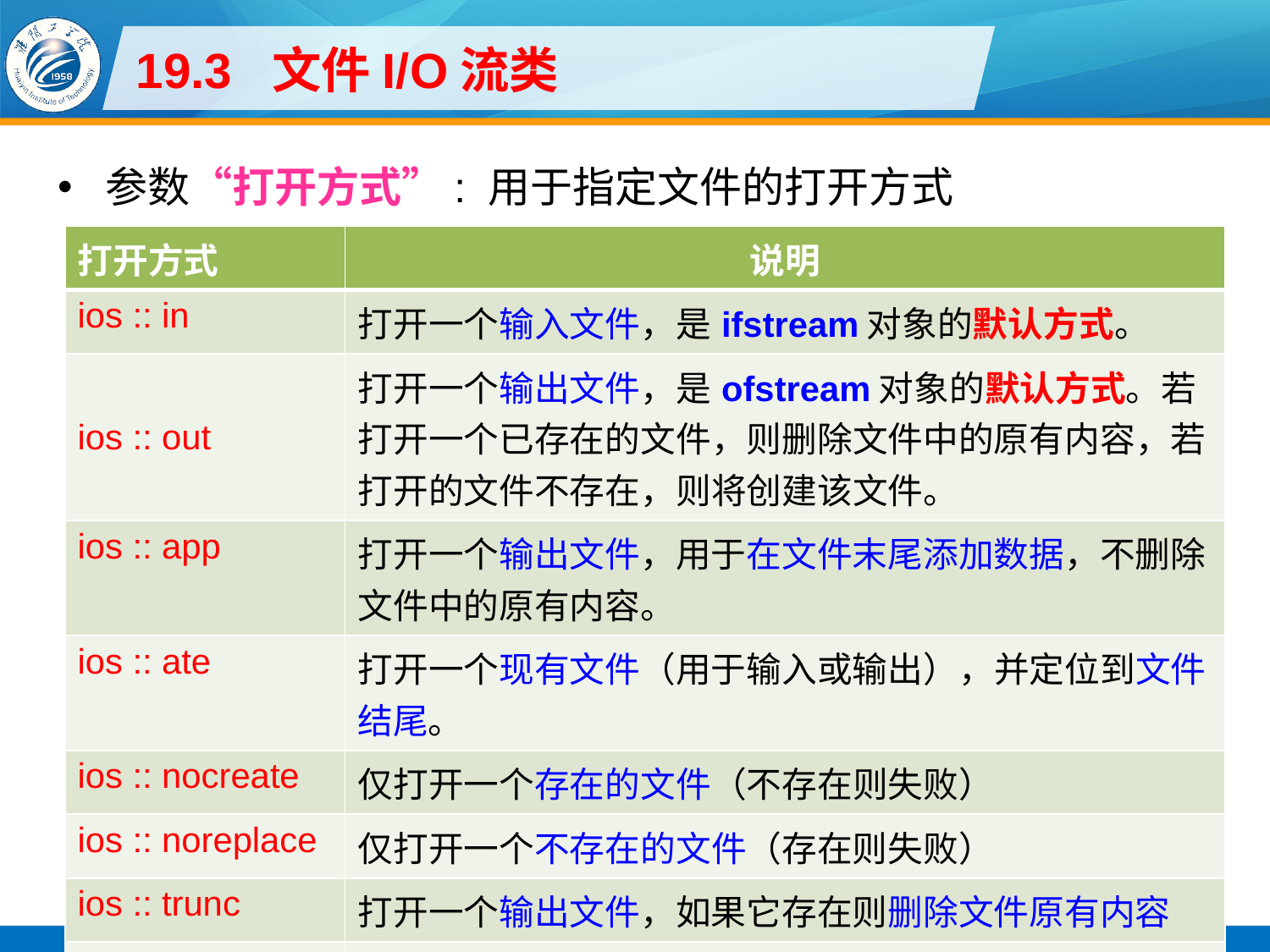

# 19.3  文件I/O流类
参数“打开方式”: 用于指定文件的打开方式
| 打开方式 | 说明 |
| --- | --- |
| ios :: in | 打开一个输入文件，是ifstream对象的默认方式。 |
| ios :: out | 打开一个输出文件，是ofstream对象的默认方式。若打开一个已存在的文件，则删除文件中的原有内容，若打开的文件不存在，则将创建该文件。 |
| ios :: app | 打开一个输出文件，用于在文件末尾添加数据，不删除文件中的原有内容。 |
| ios :: ate | 打开一个现有文件（用于输入或输出），并定位到文件结尾。 |
| ios :: nocreate | 仅打开一个存在的文件（不存在则失败） |
| ios :: noreplace | 仅打开一个不存在的文件（存在则失败） |
| ios :: trunc | 打开一个输出文件，如果它存在则删除文件原有内容 |
| ios :: binary | 以二进制模式打开一个文件（默认是文本模式） |